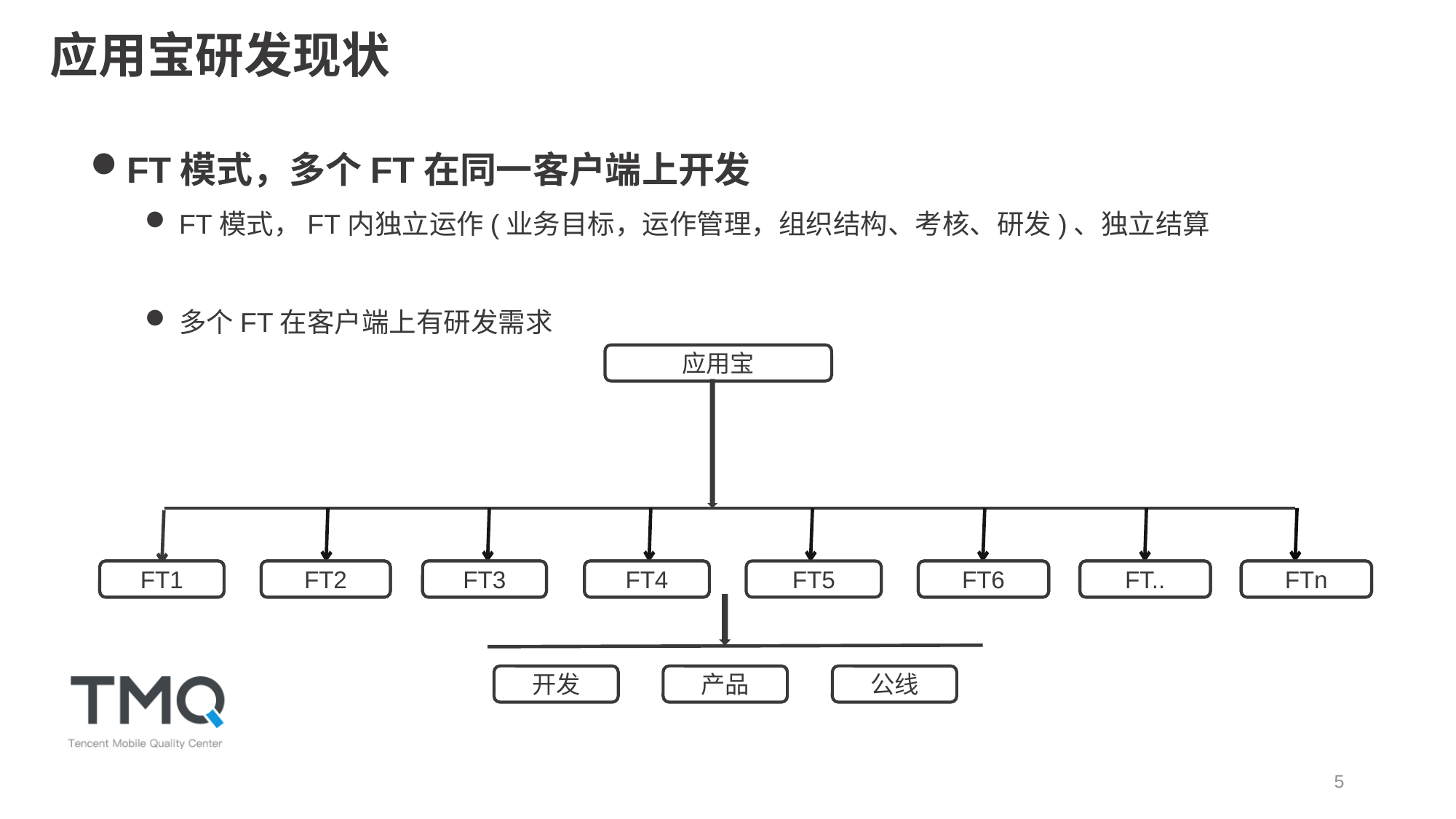

应用宝研发现状
FT模式，多个FT在同一客户端上开发
FT模式，FT内独立运作(业务目标，运作管理，组织结构、考核、研发)、独立结算

多个FT在客户端上有研发需求

应用宝

FT1
FT1
FT2
FT2
FT3
FT3
FT4
FT4
FT5
FT6
FT6
FT7
FT..
FT8
FTn

开发
产品
公线
5